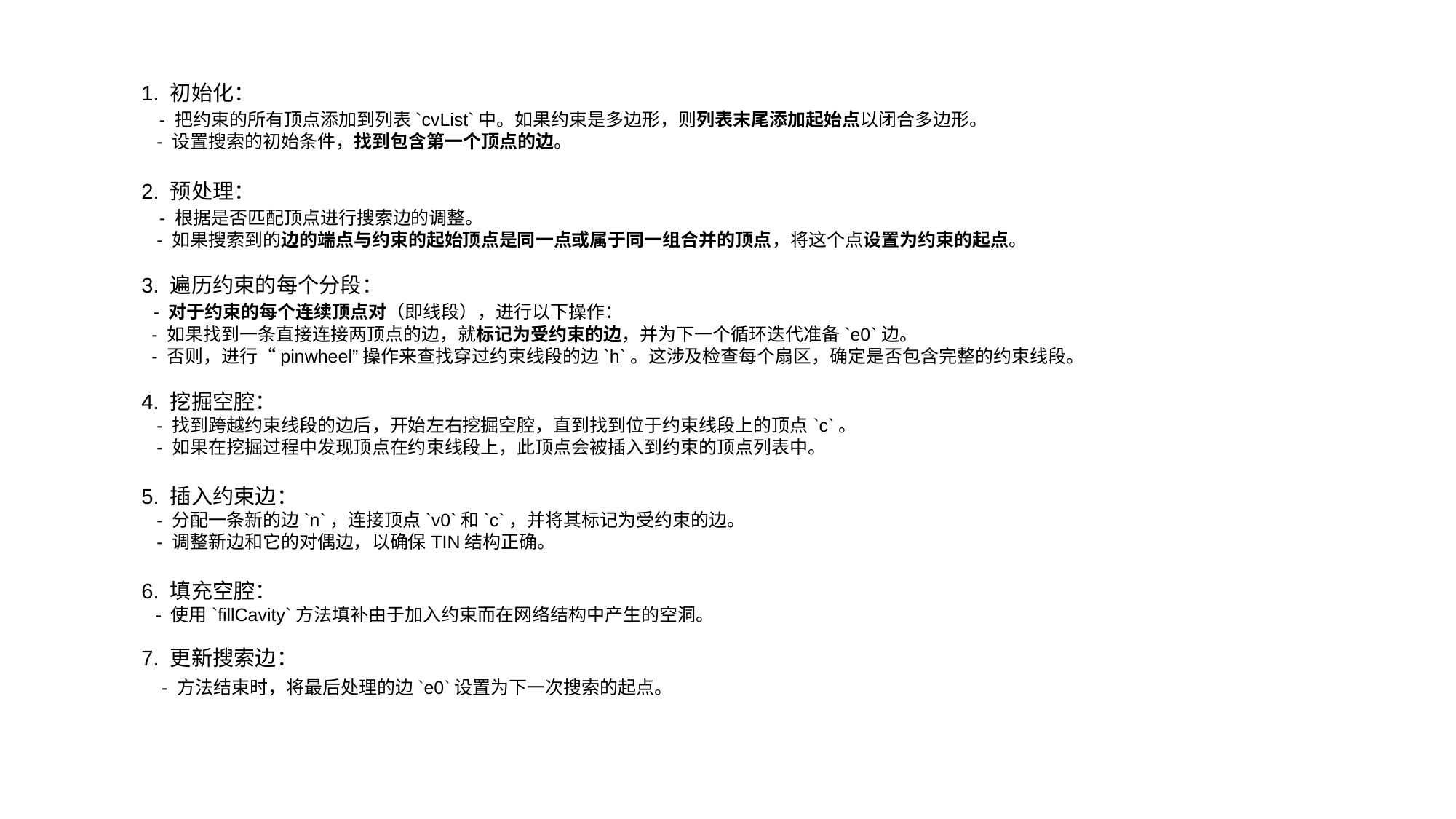

1. 初始化：
   - 把约束的所有顶点添加到列表`cvList`中。如果约束是多边形，则列表末尾添加起始点以闭合多边形。
   - 设置搜索的初始条件，找到包含第一个顶点的边。

2. 预处理：
   - 根据是否匹配顶点进行搜索边的调整。
   - 如果搜索到的边的端点与约束的起始顶点是同一点或属于同一组合并的顶点，将这个点设置为约束的起点。

3. 遍历约束的每个分段：
  - 对于约束的每个连续顶点对（即线段），进行以下操作：
  - 如果找到一条直接连接两顶点的边，就标记为受约束的边，并为下一个循环迭代准备`e0`边。
  - 否则，进行“pinwheel”操作来查找穿过约束线段的边`h`。这涉及检查每个扇区，确定是否包含完整的约束线段。

4. 挖掘空腔：
   - 找到跨越约束线段的边后，开始左右挖掘空腔，直到找到位于约束线段上的顶点`c`。
   - 如果在挖掘过程中发现顶点在约束线段上，此顶点会被插入到约束的顶点列表中。

5. 插入约束边：
   - 分配一条新的边`n`，连接顶点`v0`和`c`，并将其标记为受约束的边。
   - 调整新边和它的对偶边，以确保TIN结构正确。

6. 填充空腔：
   - 使用`fillCavity`方法填补由于加入约束而在网络结构中产生的空洞。

7. 更新搜索边：
   - 方法结束时，将最后处理的边`e0`设置为下一次搜索的起点。